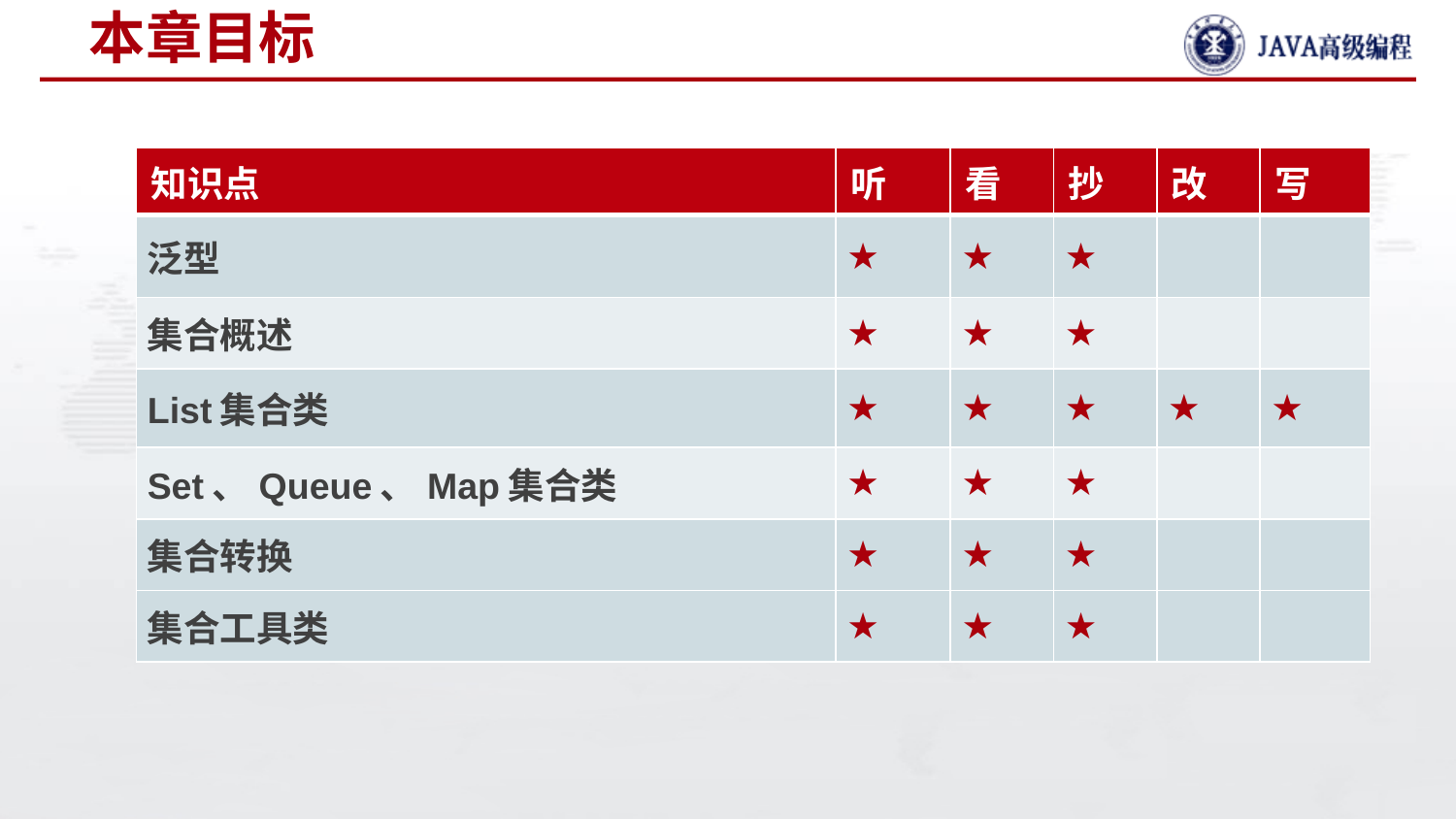

# 本章目标

| 知识点 | 听 | 看 | 抄 | 改 | 写 |
| --- | --- | --- | --- | --- | --- |
| 泛型 | ★ | ★ | ★ |  |  |
| 集合概述 | ★ | ★ | ★ |  |  |
| List集合类 | ★ | ★ | ★ | ★ | ★ |
| Set、Queue、Map集合类 | ★ | ★ | ★ |  |  |
| 集合转换 | ★ | ★ | ★ |  |  |
| 集合工具类 | ★ | ★ | ★ |  |  |